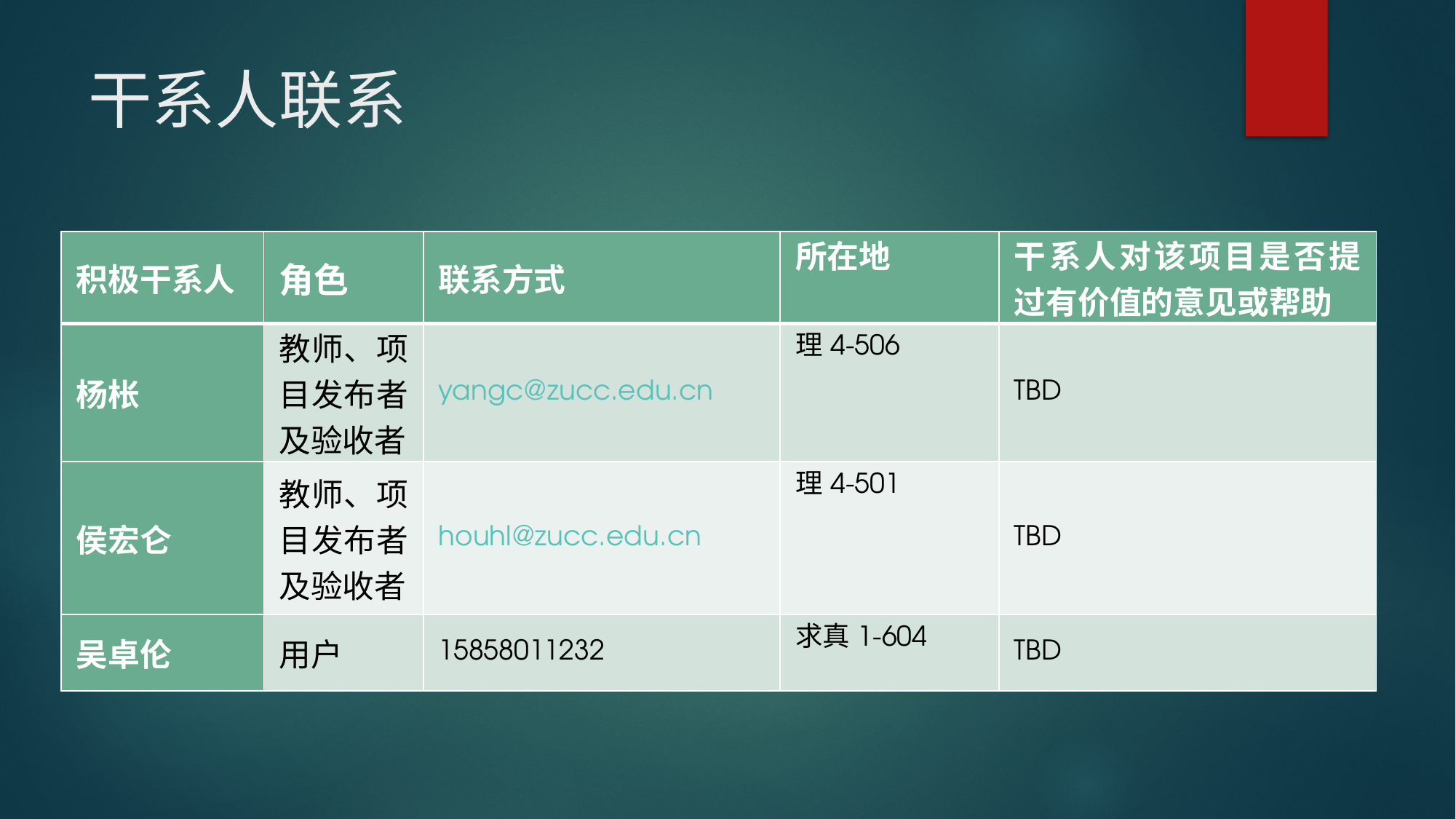

# 干系人联系
| 积极干系人 | 角色 | 联系方式 | 所在地 | 干系人对该项目是否提过有价值的意见或帮助 |
| --- | --- | --- | --- | --- |
| 杨枨 | 教师、项目发布者及验收者 | yangc@zucc.edu.cn | 理4-506 | TBD |
| 侯宏仑 | 教师、项目发布者及验收者 | houhl@zucc.edu.cn | 理4-501 | TBD |
| 吴卓伦 | 用户 | 15858011232 | 求真1-604 | TBD |